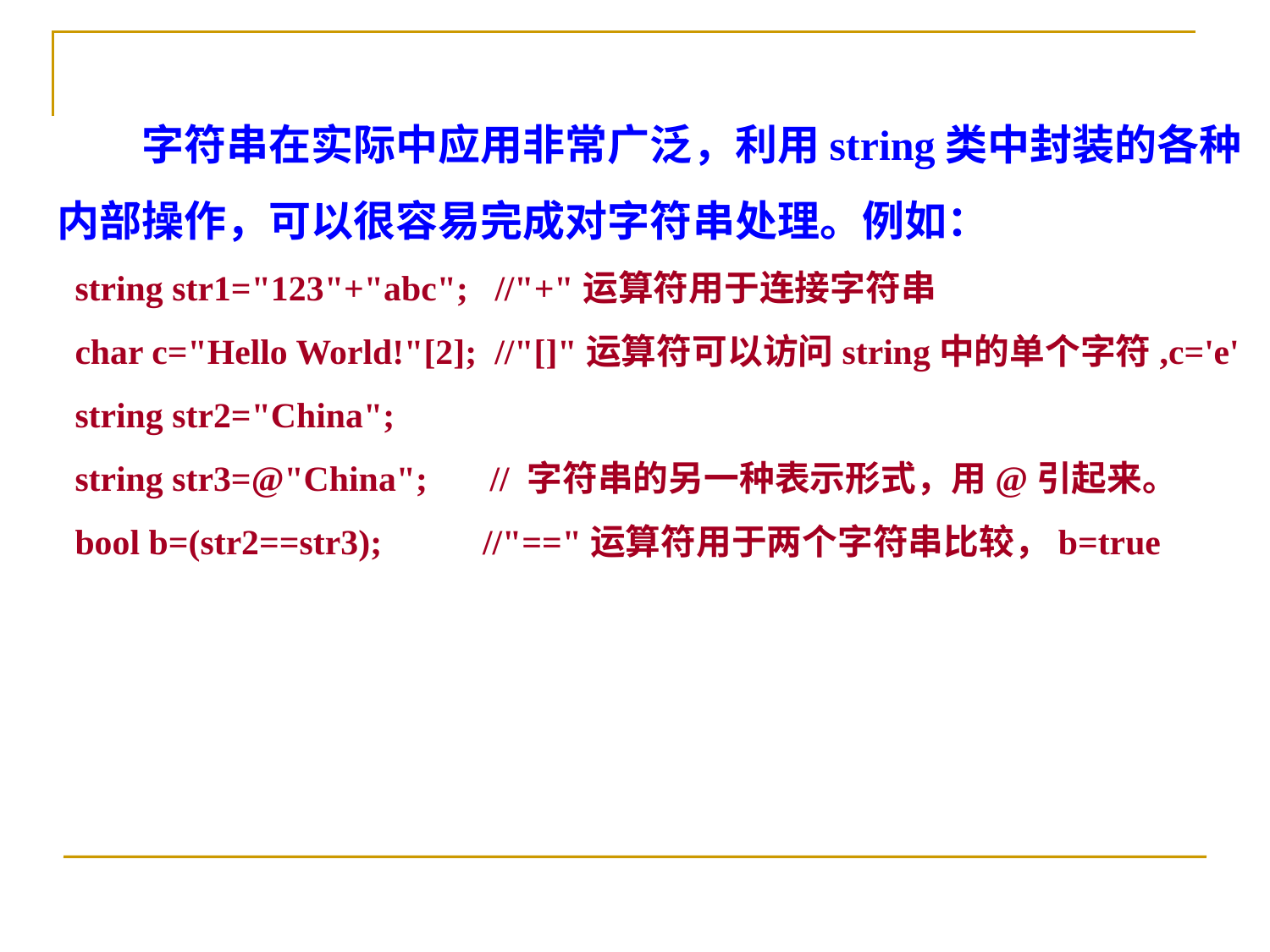

字符串在实际中应用非常广泛，利用string类中封装的各种内部操作，可以很容易完成对字符串处理。例如：
  string str1="123"+"abc";   //"+"运算符用于连接字符串
  char c="Hello World!"[2];  //"[]"运算符可以访问string中的单个字符,c='e'
  string str2="China";
  string str3=@"China";       // 字符串的另一种表示形式，用@引起来。
  bool b=(str2==str3);  	     //"=="运算符用于两个字符串比较，b=true